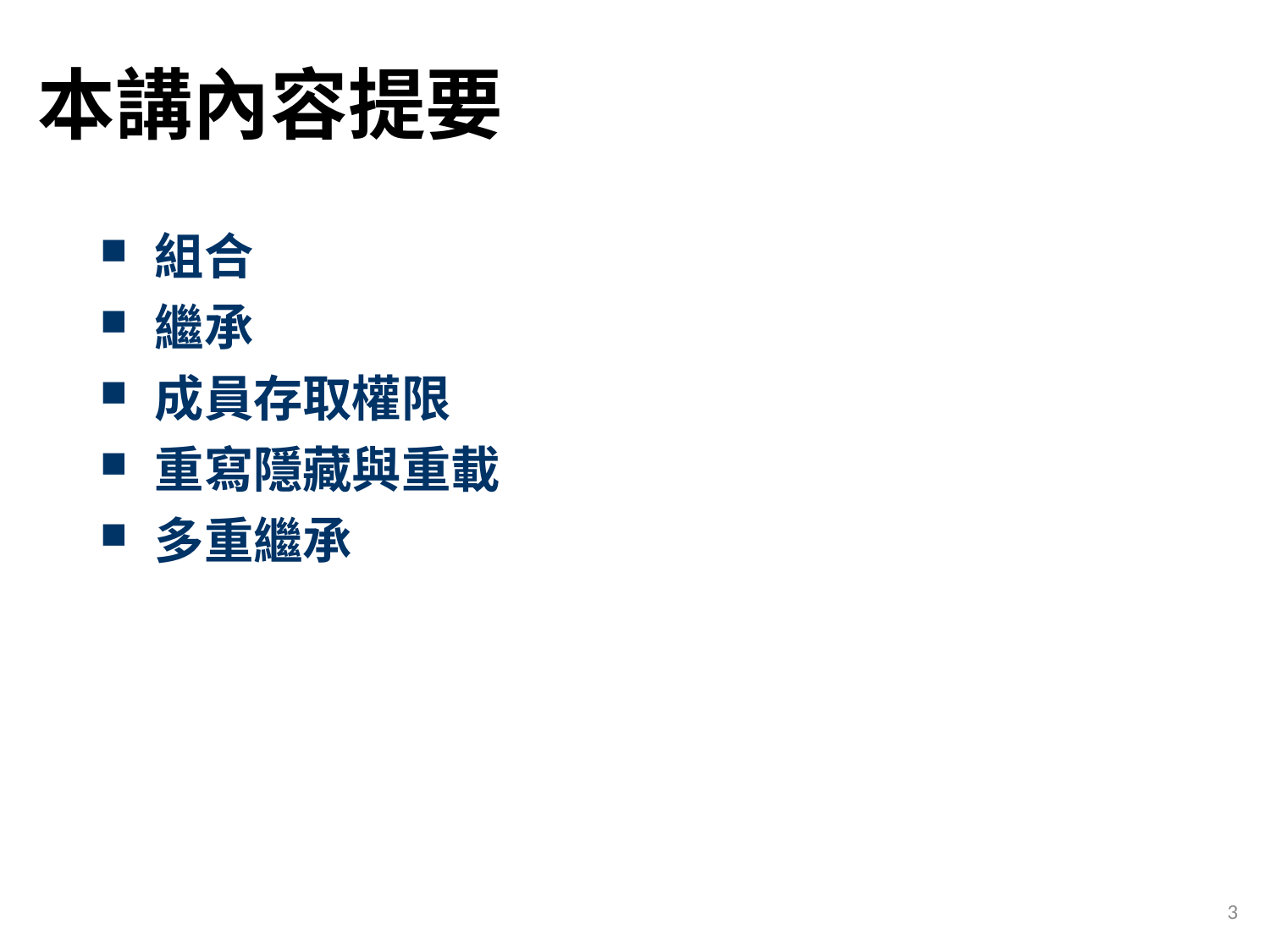

# 本講內容提要
 組合
 繼承
 成員存取權限
 重寫隱藏與重載
 多重繼承
3